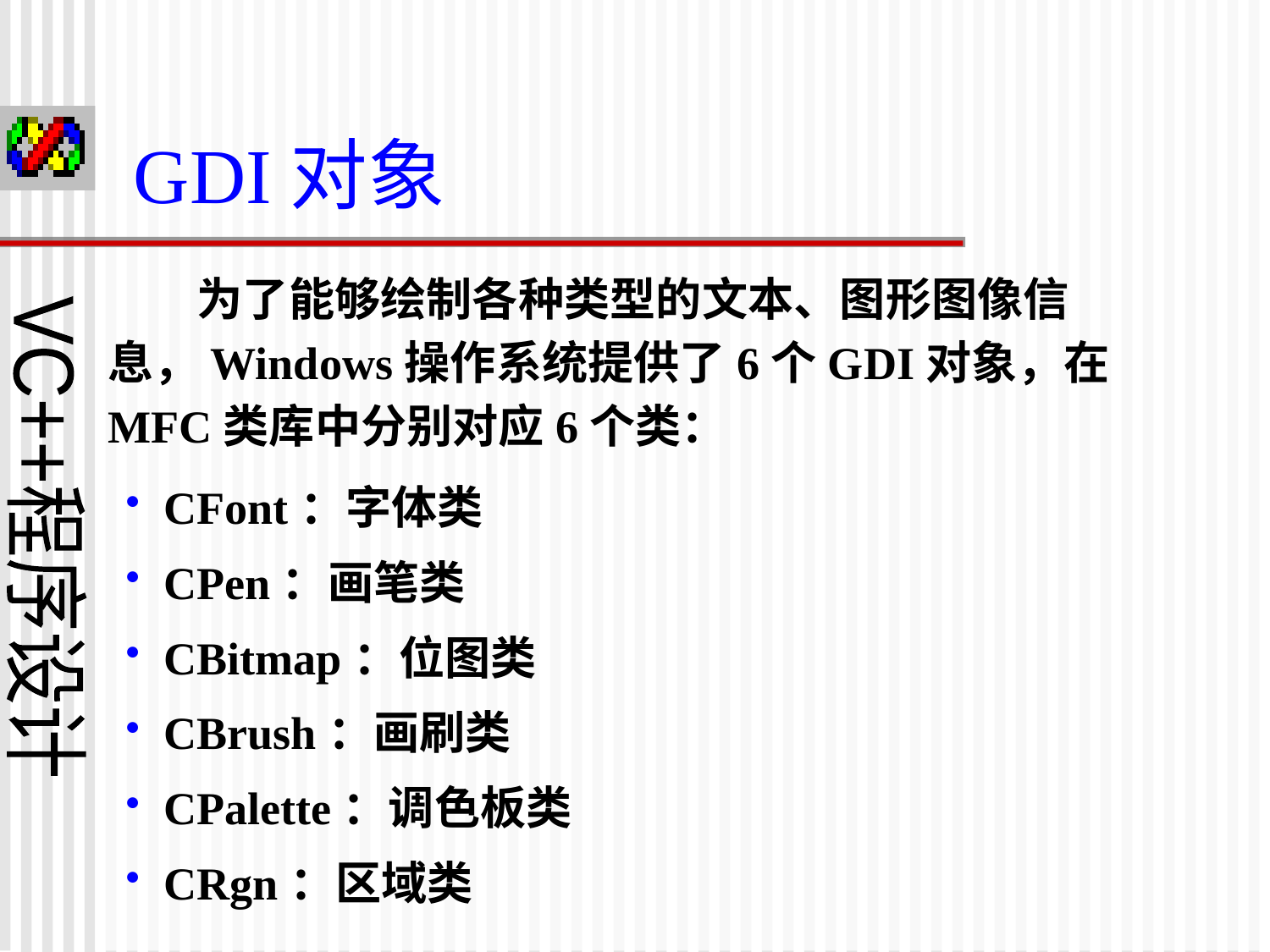

# GDI对象
    为了能够绘制各种类型的文本、图形图像信息，Windows操作系统提供了6个GDI对象，在MFC类库中分别对应6个类：
 CFont：字体类
 CPen：画笔类
 CBitmap：位图类
 CBrush：画刷类
 CPalette：调色板类
 CRgn：区域类